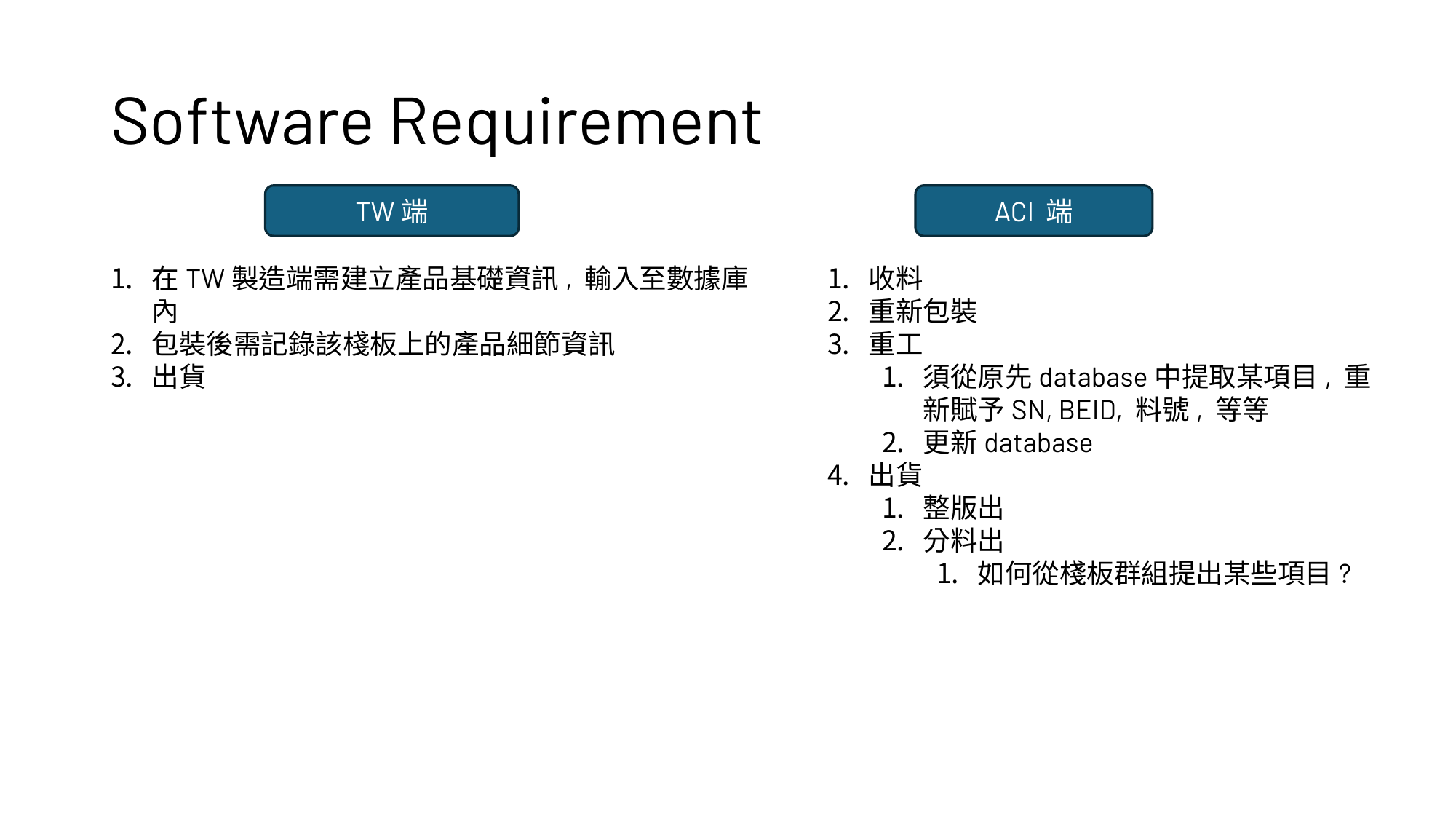

# Software Requirement
TW端
ACI 端
在TW製造端需建立產品基礎資訊, 輸入至數據庫內
包裝後需記錄該棧板上的產品細節資訊
出貨

收料
重新包裝
重工
須從原先database中提取某項目, 重新賦予SN, BEID, 料號, 等等
更新database
出貨
整版出
分料出
如何從棧板群組提出某些項目?